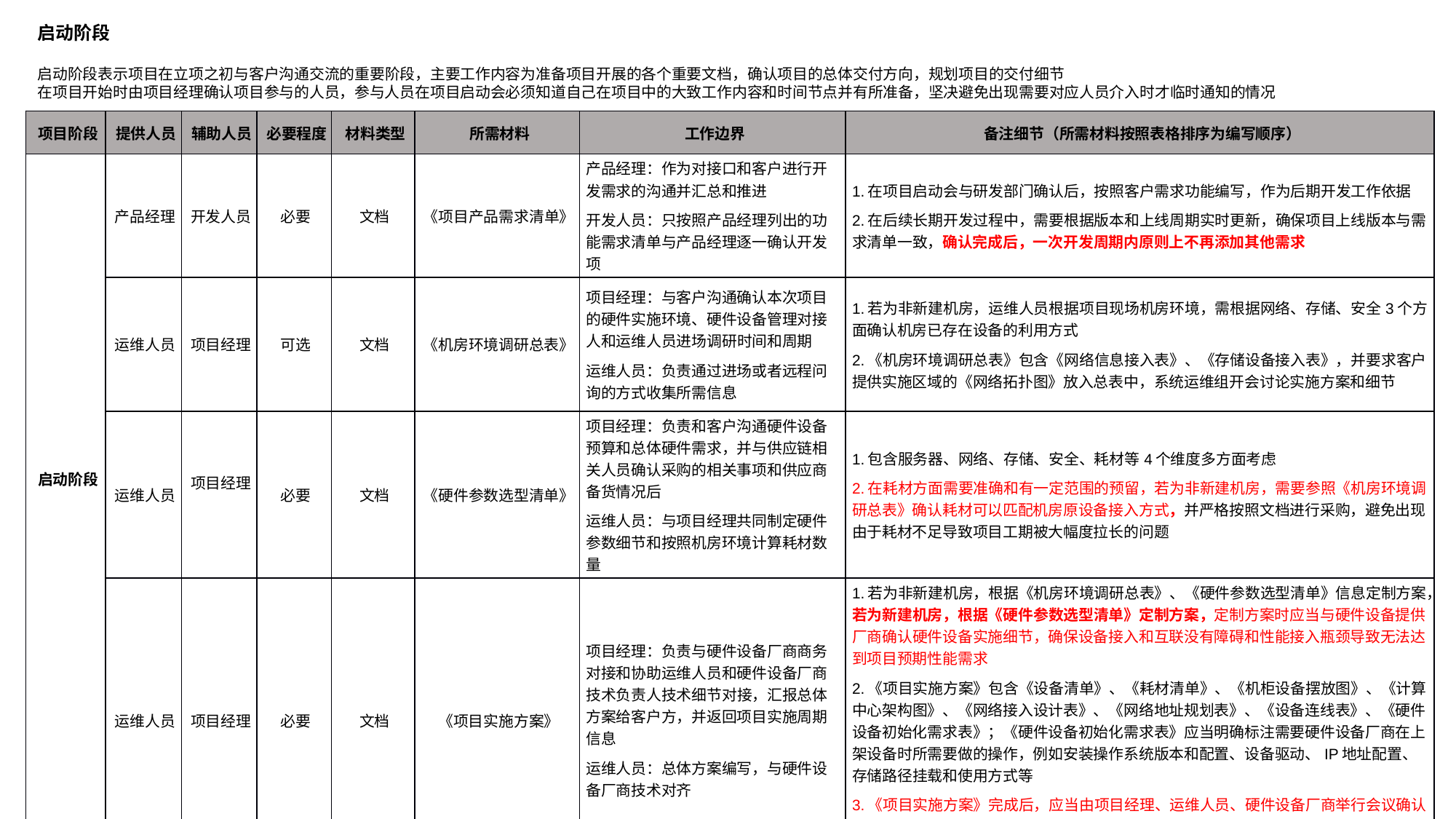

启动阶段

启动阶段表示项目在立项之初与客户沟通交流的重要阶段，主要工作内容为准备项目开展的各个重要文档，确认项目的总体交付方向，规划项目的交付细节
在项目开始时由项目经理确认项目参与的人员，参与人员在项目启动会必须知道自己在项目中的大致工作内容和时间节点并有所准备，坚决避免出现需要对应人员介入时才临时通知的情况
| 项目阶段 | 提供人员 | 辅助人员 | 必要程度 | 材料类型 | 所需材料 | 工作边界 | 备注细节（所需材料按照表格排序为编写顺序） |
| --- | --- | --- | --- | --- | --- | --- | --- |
| 启动阶段 | 产品经理 | 开发人员 | 必要 | 文档 | 《项目产品需求清单》 | 产品经理：作为对接口和客户进行开发需求的沟通并汇总和推进 开发人员：只按照产品经理列出的功能需求清单与产品经理逐一确认开发项 | 1.在项目启动会与研发部门确认后，按照客户需求功能编写，作为后期开发工作依据 2.在后续长期开发过程中，需要根据版本和上线周期实时更新，确保项目上线版本与需求清单一致，确认完成后，一次开发周期内原则上不再添加其他需求 |
|  | 运维人员 | 项目经理 | 可选 | 文档 | 《机房环境调研总表》 | 项目经理：与客户沟通确认本次项目的硬件实施环境、硬件设备管理对接人和运维人员进场调研时间和周期 运维人员：负责通过进场或者远程问询的方式收集所需信息 | 1.若为非新建机房，运维人员根据项目现场机房环境，需根据网络、存储、安全3个方面确认机房已存在设备的利用方式 2.《机房环境调研总表》包含《网络信息接入表》、《存储设备接入表》，并要求客户提供实施区域的《网络拓扑图》放入总表中，系统运维组开会讨论实施方案和细节 |
|  | 运维人员 | 项目经理 | 必要 | 文档 | 《硬件参数选型清单》 | 项目经理：负责和客户沟通硬件设备预算和总体硬件需求，并与供应链相关人员确认采购的相关事项和供应商备货情况后 运维人员：与项目经理共同制定硬件参数细节和按照机房环境计算耗材数量 | 1.包含服务器、网络、存储、安全、耗材等4个维度多方面考虑 2.在耗材方面需要准确和有一定范围的预留，若为非新建机房，需要参照《机房环境调研总表》确认耗材可以匹配机房原设备接入方式，并严格按照文档进行采购，避免出现由于耗材不足导致项目工期被大幅度拉长的问题 |
|  | 运维人员 | 项目经理 | 必要 | 文档 | 《项目实施方案》 | 项目经理：负责与硬件设备厂商商务对接和协助运维人员和硬件设备厂商技术负责人技术细节对接，汇报总体方案给客户方，并返回项目实施周期信息 运维人员：总体方案编写，与硬件设备厂商技术对齐 | 1.若为非新建机房，根据《机房环境调研总表》、《硬件参数选型清单》信息定制方案，若为新建机房，根据《硬件参数选型清单》定制方案，定制方案时应当与硬件设备提供厂商确认硬件设备实施细节，确保设备接入和互联没有障碍和性能接入瓶颈导致无法达到项目预期性能需求 2.《项目实施方案》包含《设备清单》、《耗材清单》、《机柜设备摆放图》、《计算中心架构图》、《网络接入设计表》、《网络地址规划表》、《设备连线表》、《硬件设备初始化需求表》；《硬件设备初始化需求表》应当明确标注需要硬件设备厂商在上架设备时所需要做的操作，例如安装操作系统版本和配置、设备驱动、IP地址配置、存储路径挂载和使用方式等 3.《项目实施方案》完成后，应当由项目经理、运维人员、硬件设备厂商举行会议确认方案中实施细节没有问题并划分项目中工作边界、进场时间和实施工期，并由项目经理汇总《实施计划时间表》填写在《项目实施方案》中发送给客户方进行确认 |